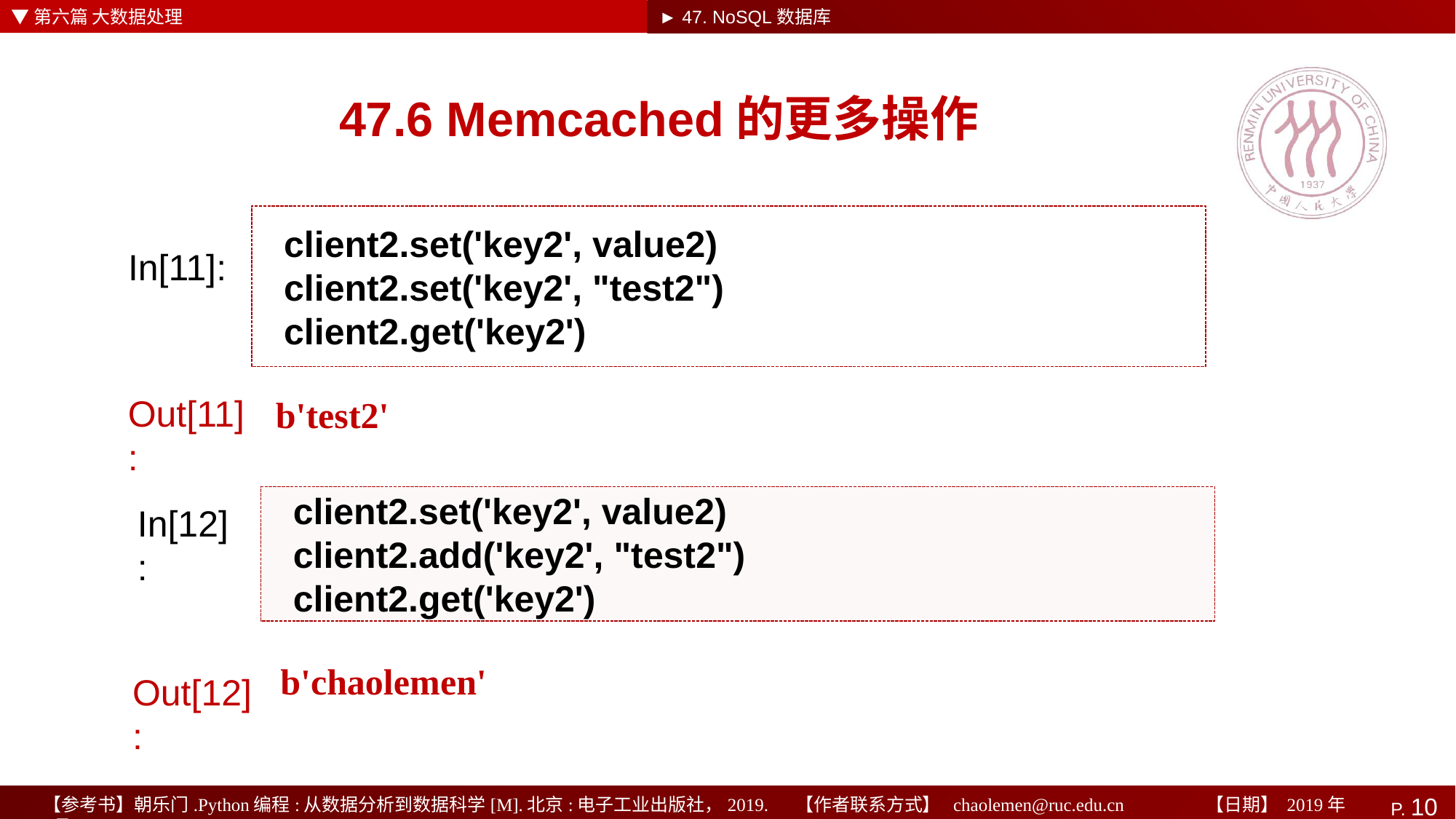

▼第六篇 大数据处理
► 47. NoSQL数据库
# 47.6 Memcached的更多操作
client2.set('key2', value2)
client2.set('key2', "test2")
client2.get('key2')
In[11]:
b'chaolemen'
Out[12]:
b'test2'
Out[11]:
client2.set('key2', value2)
client2.add('key2', "test2")
client2.get('key2')
In[12]: